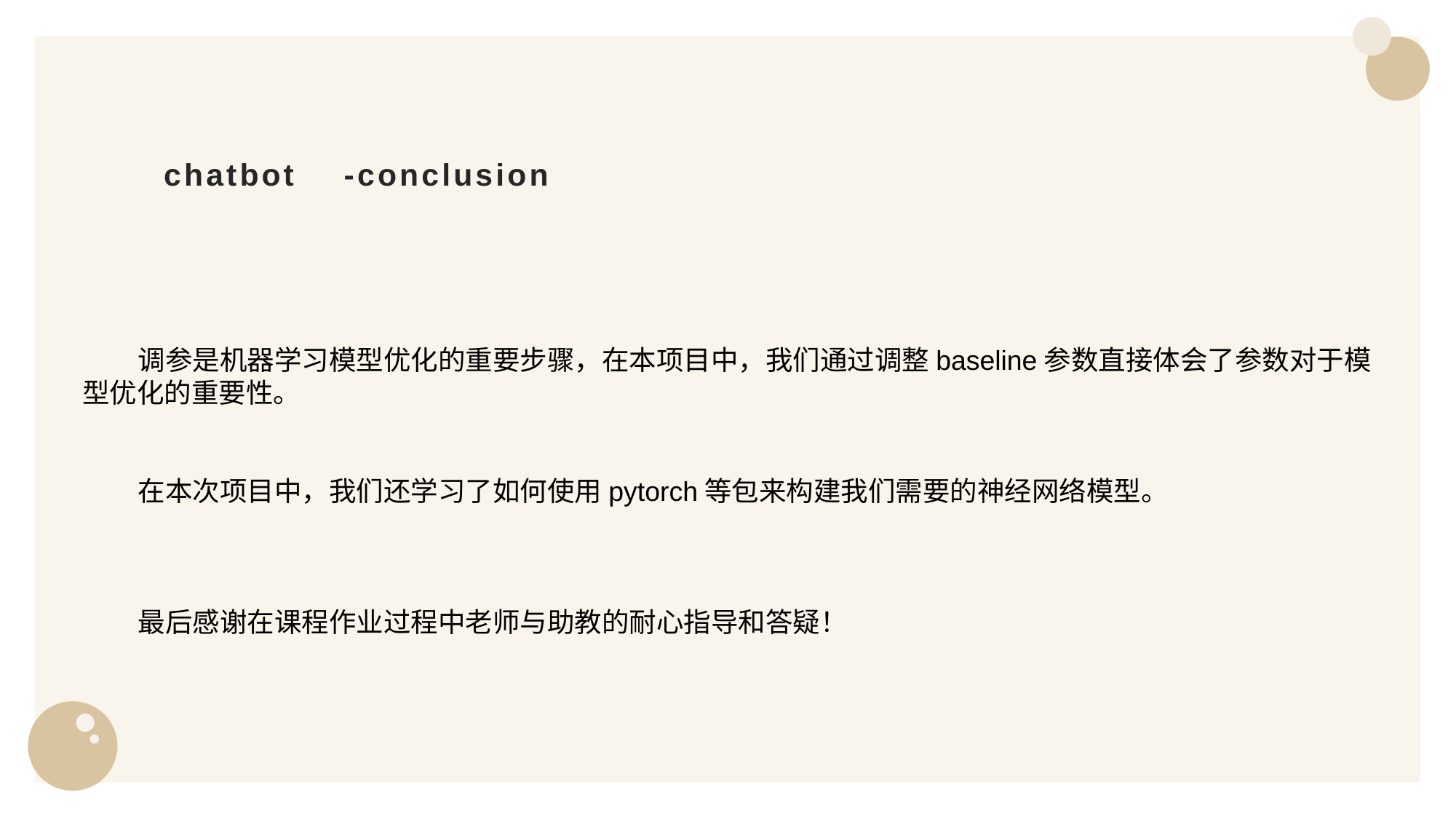

# chatbot    -conclusion
        调参是机器学习模型优化的重要步骤，在本项目中，我们通过调整baseline参数直接体会了参数对于模型优化的重要性。

        在本次项目中，我们还学习了如何使用pytorch等包来构建我们需要的神经网络模型。

        最后感谢在课程作业过程中老师与助教的耐心指导和答疑！